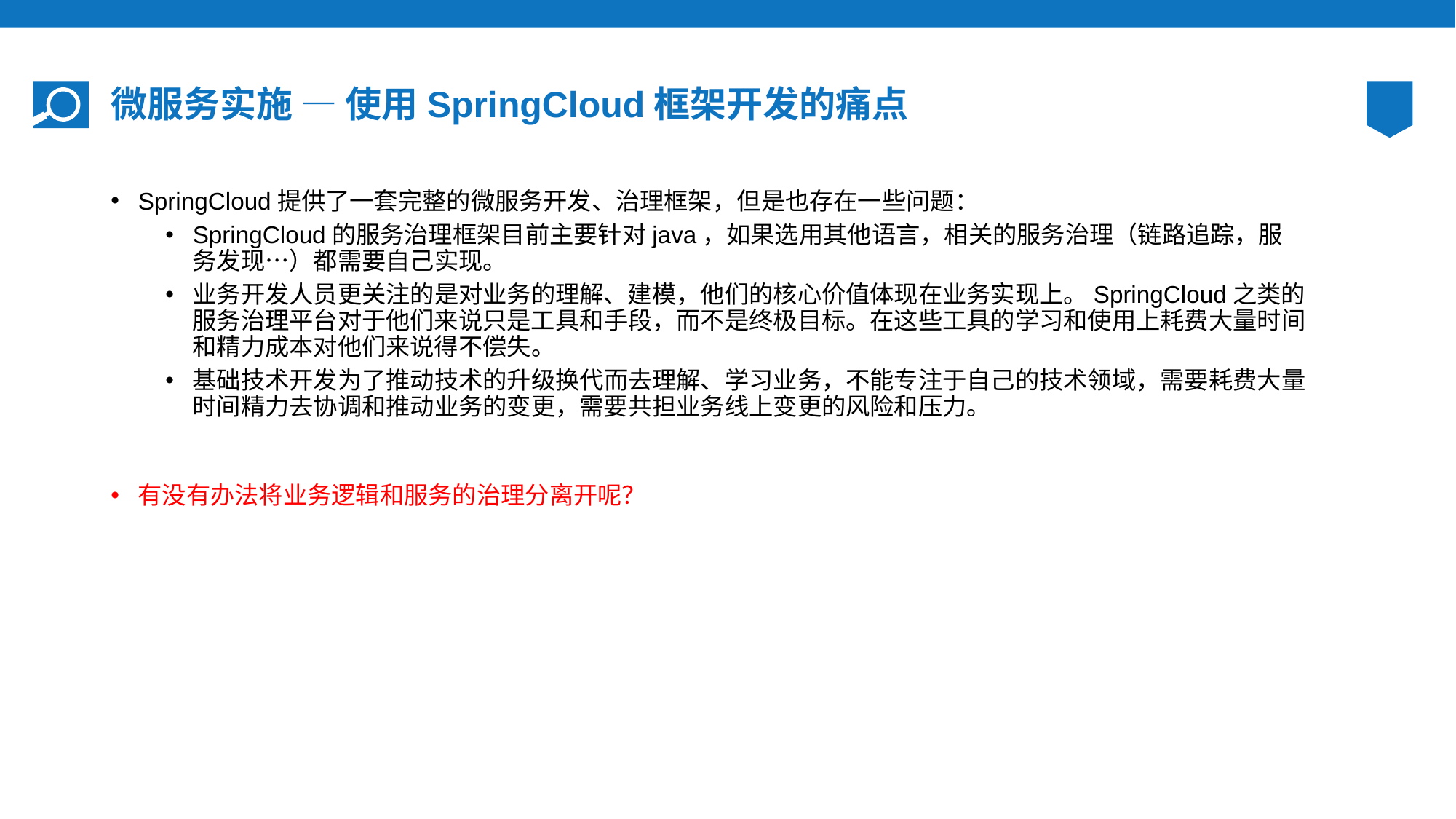

# 微服务实施 — 使用SpringCloud框架开发的痛点
SpringCloud提供了一套完整的微服务开发、治理框架，但是也存在一些问题：
SpringCloud的服务治理框架目前主要针对java，如果选用其他语言，相关的服务治理（链路追踪，服务发现…）都需要自己实现。
业务开发人员更关注的是对业务的理解、建模，他们的核心价值体现在业务实现上。SpringCloud之类的服务治理平台对于他们来说只是工具和手段，而不是终极目标。在这些工具的学习和使用上耗费大量时间和精力成本对他们来说得不偿失。
基础技术开发为了推动技术的升级换代而去理解、学习业务，不能专注于自己的技术领域，需要耗费大量时间精力去协调和推动业务的变更，需要共担业务线上变更的风险和压力。

有没有办法将业务逻辑和服务的治理分离开呢？